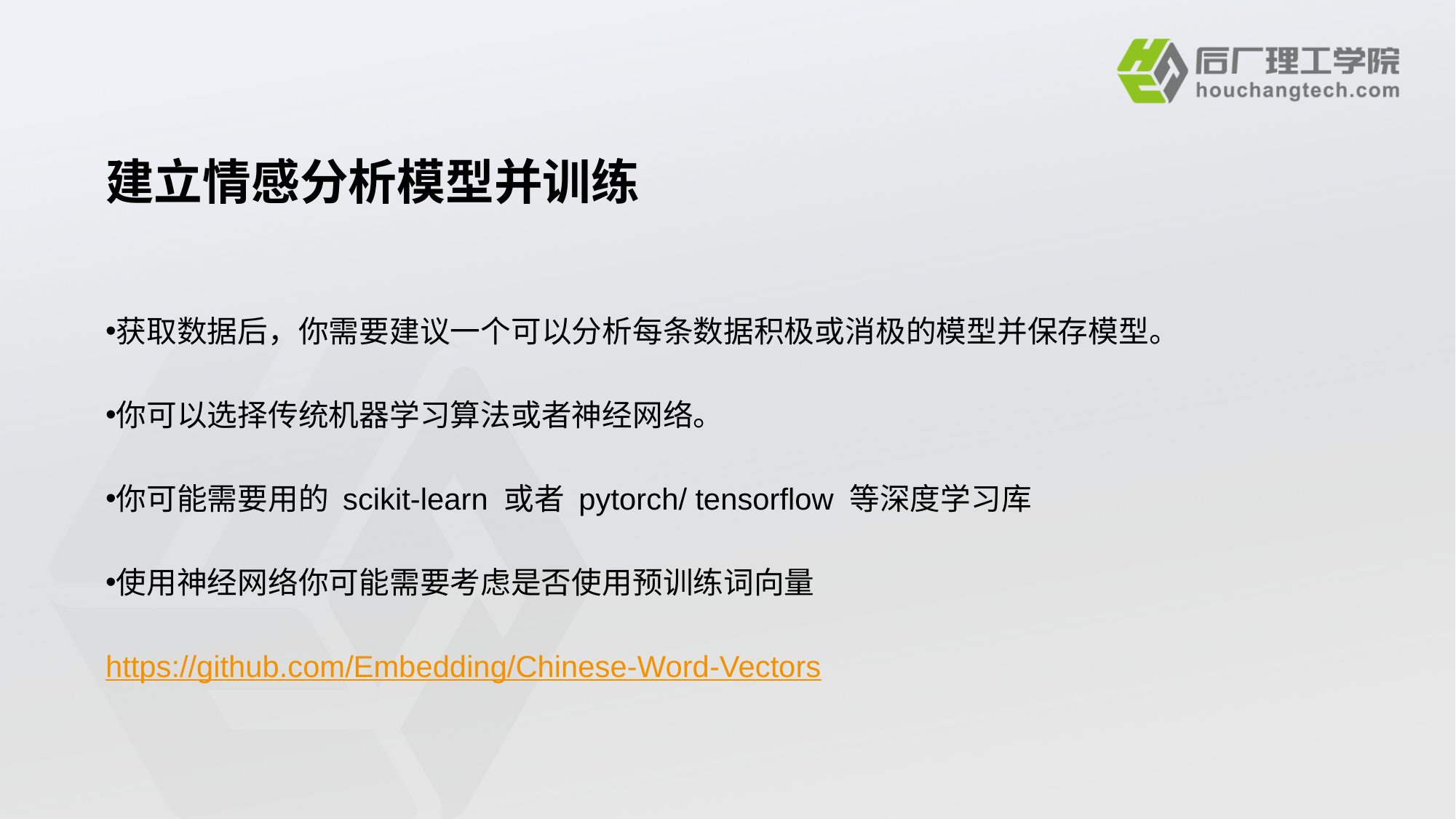

建立情感分析模型并训练
获取数据后，你需要建议一个可以分析每条数据积极或消极的模型并保存模型。

你可以选择传统机器学习算法或者神经网络。

你可能需要用的 scikit-learn 或者 pytorch/ tensorflow 等深度学习库

使用神经网络你可能需要考虑是否使用预训练词向量

https://github.com/Embedding/Chinese-Word-Vectors